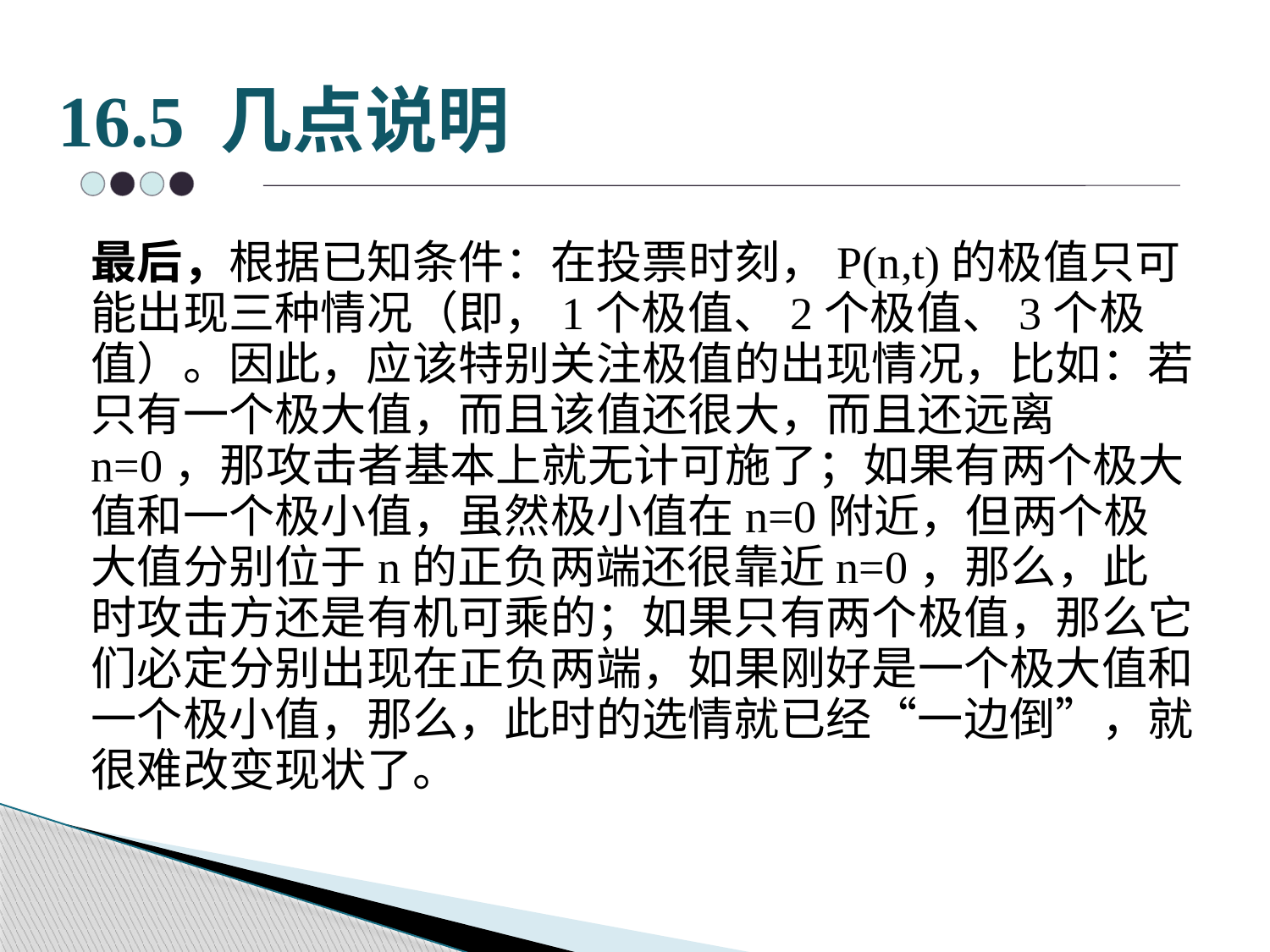

# 16.5 几点说明

最后，根据已知条件：在投票时刻，P(n,t)的极值只可能出现三种情况（即，1个极值、2个极值、3个极值）。因此，应该特别关注极值的出现情况，比如：若只有一个极大值，而且该值还很大，而且还远离n=0，那攻击者基本上就无计可施了；如果有两个极大值和一个极小值，虽然极小值在n=0附近，但两个极大值分别位于n的正负两端还很靠近n=0，那么，此时攻击方还是有机可乘的；如果只有两个极值，那么它们必定分别出现在正负两端，如果刚好是一个极大值和一个极小值，那么，此时的选情就已经“一边倒”，就很难改变现状了。